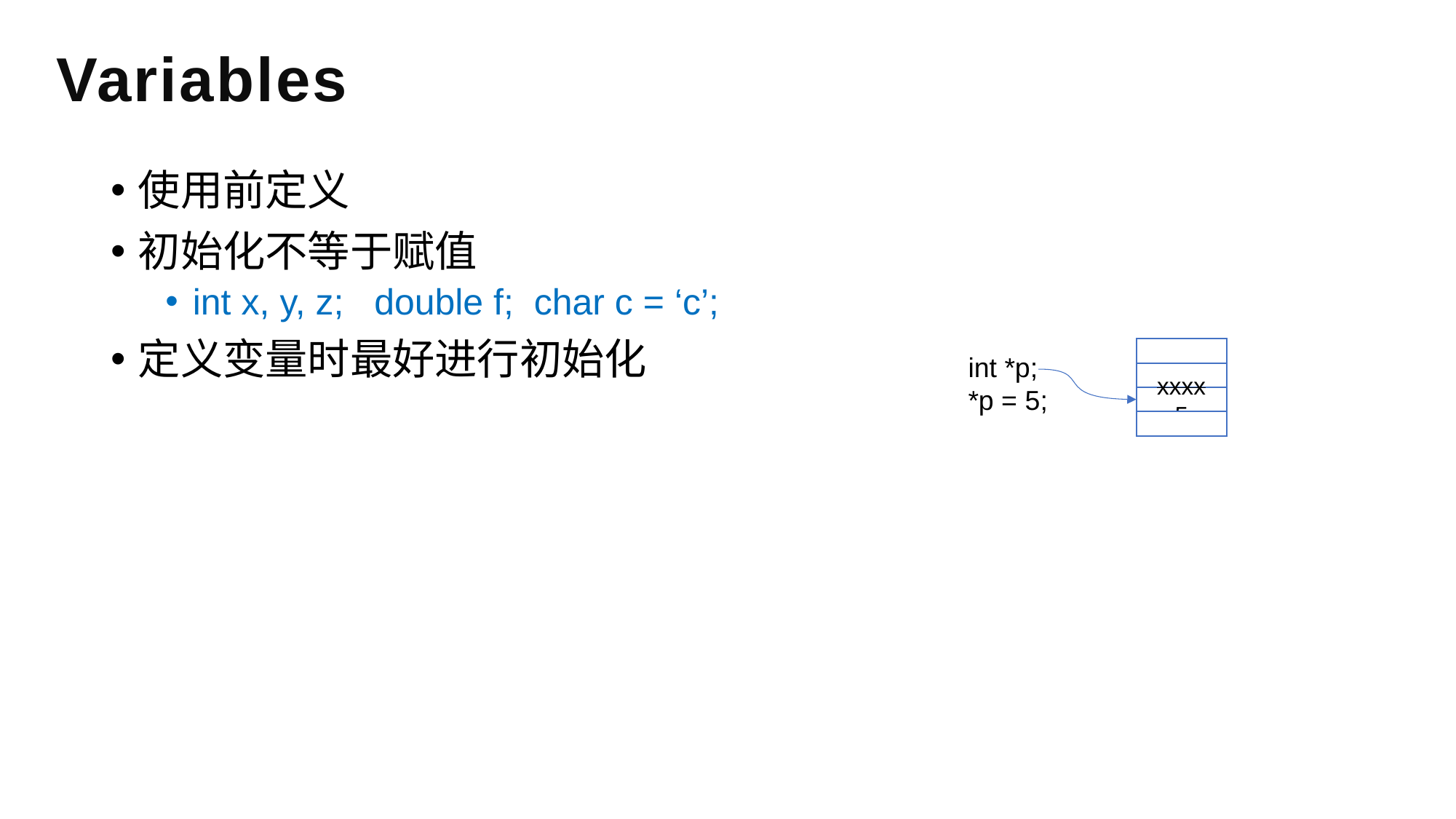

# Variables
使用前定义
初始化不等于赋值
int x, y, z;   double f;  char c = ‘c’;
定义变量时最好进行初始化

int *p;
*p = 5;

xxxx 5